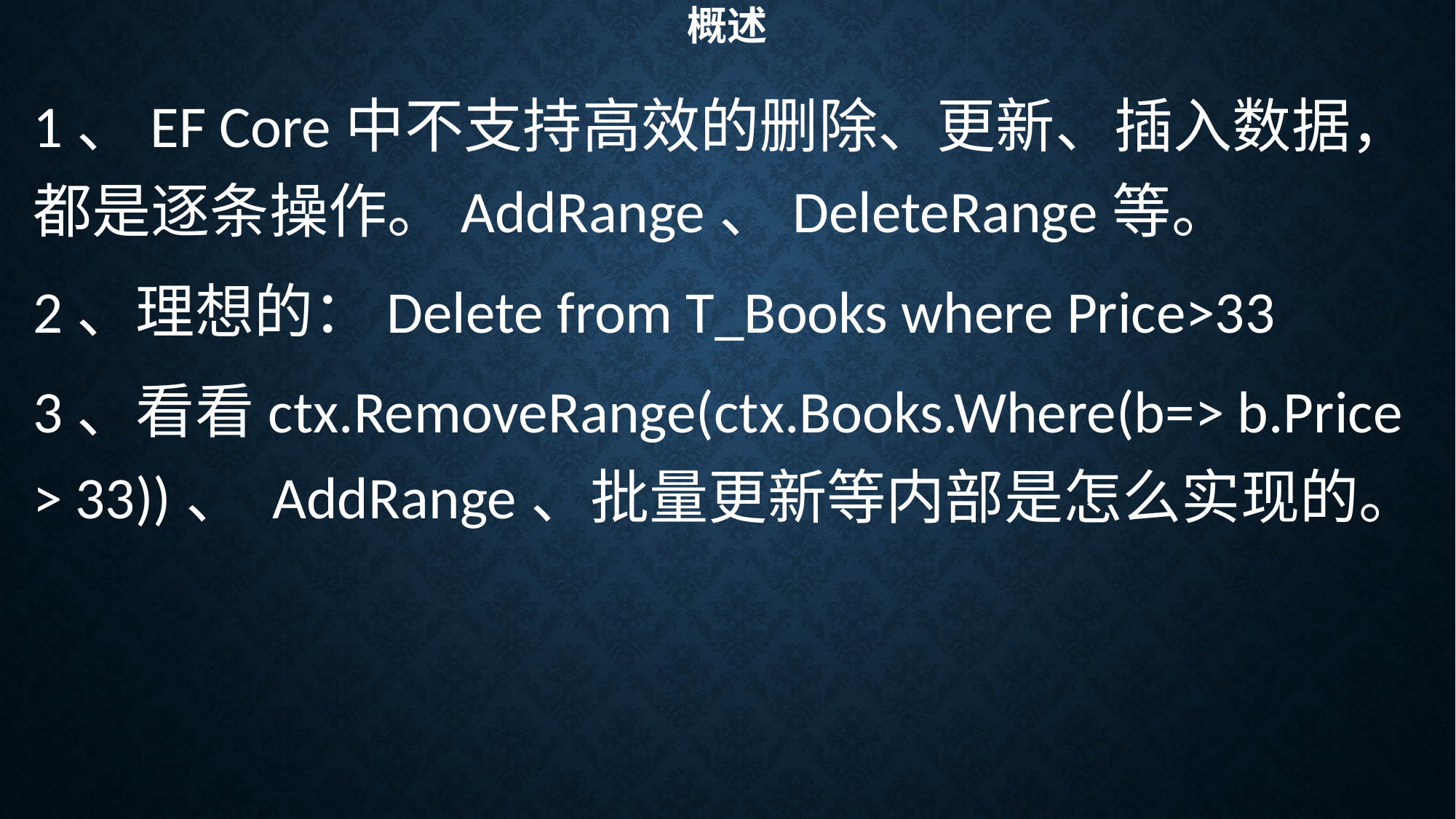

# 概述
1、EF Core中不支持高效的删除、更新、插入数据，都是逐条操作。AddRange、DeleteRange等。
2、理想的：Delete from T_Books where Price>33
3、看看ctx.RemoveRange(ctx.Books.Where(b=> b.Price > 33))、 AddRange、批量更新等内部是怎么实现的。